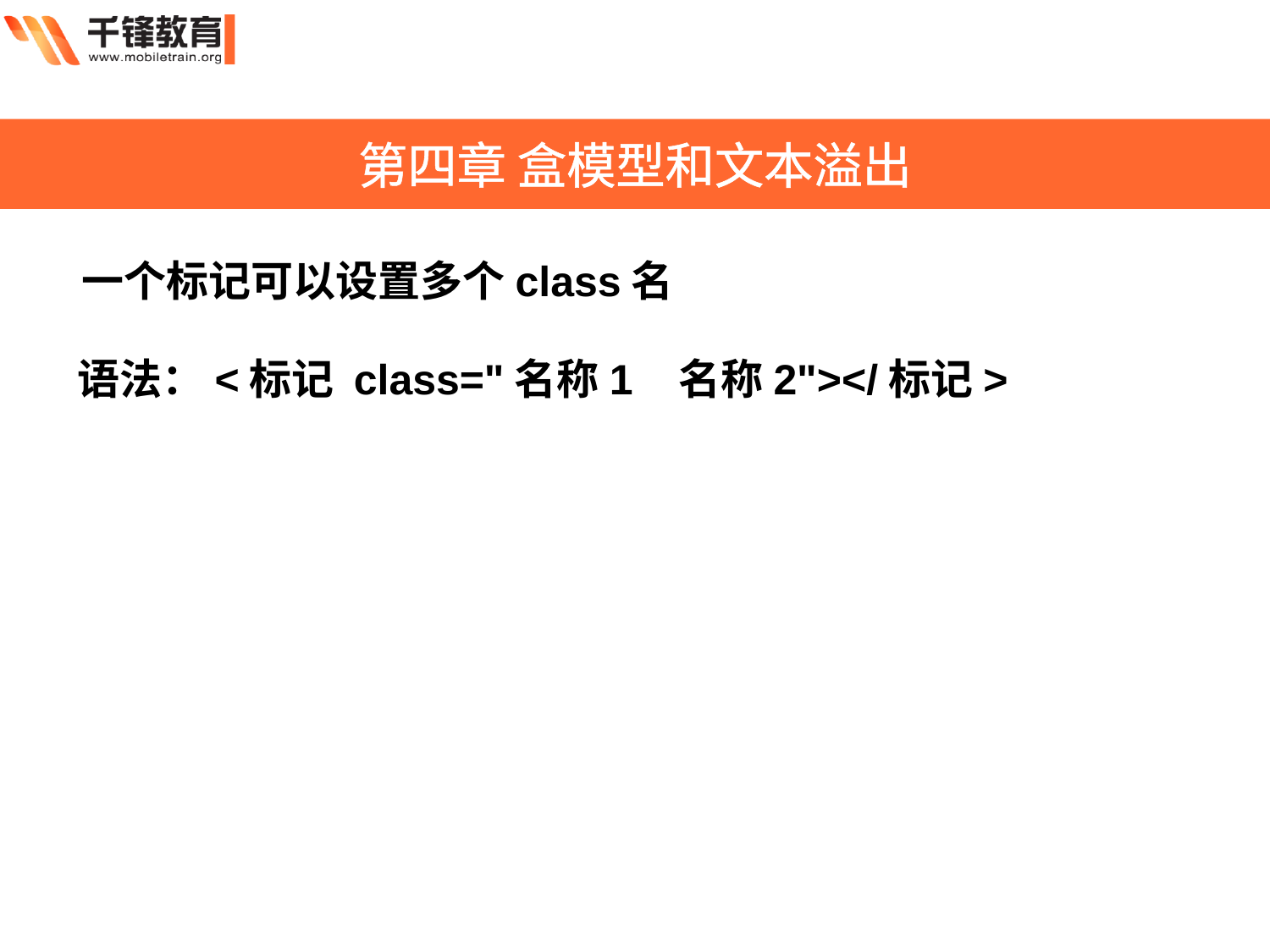

第四章 盒模型和文本溢出
一个标记可以设置多个class名
语法：<标记 class="名称1   名称2"></标记>